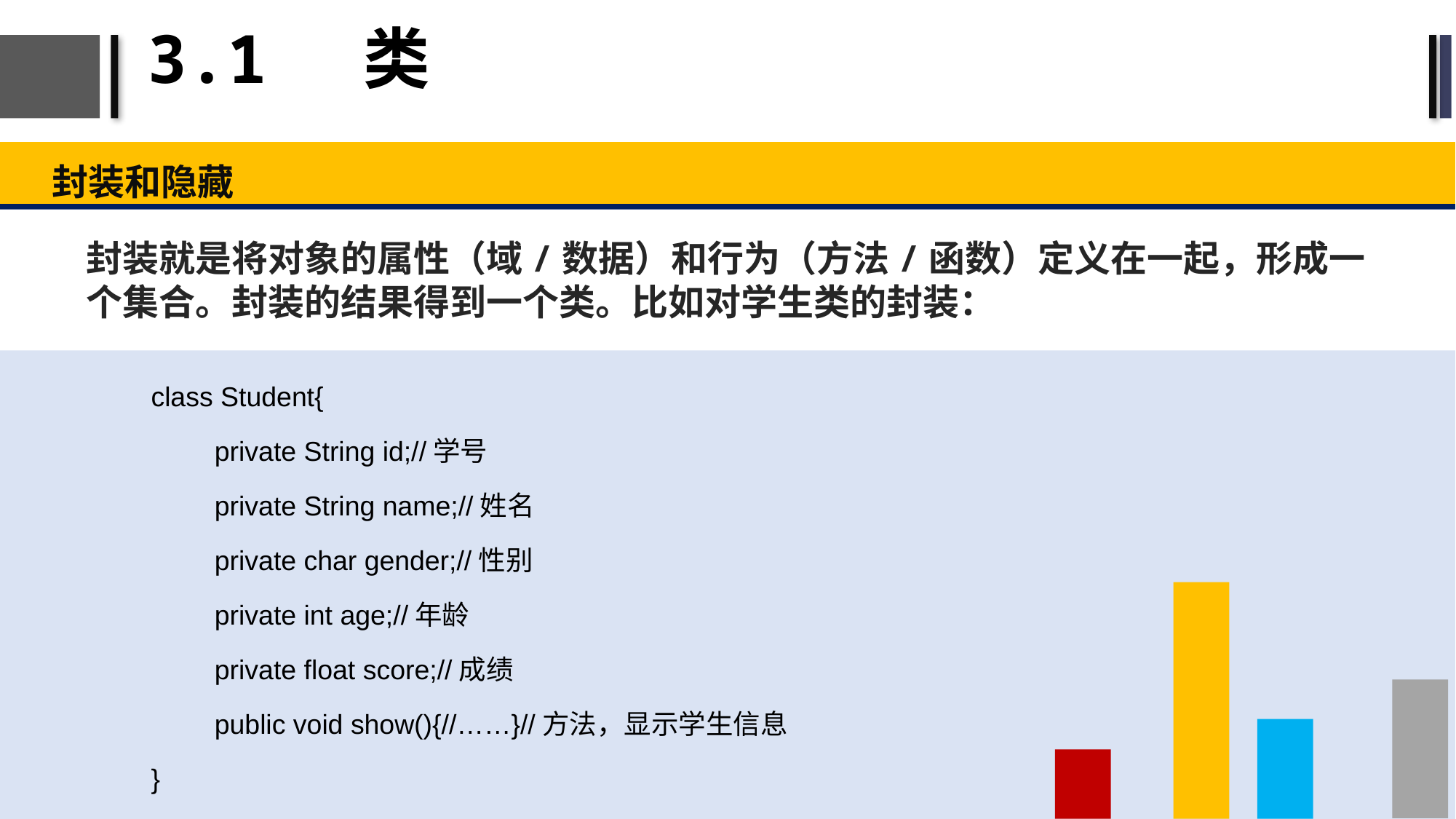

# 3.1  类

封装和隐藏

封装就是将对象的属性（域/数据）和行为（方法/函数）定义在一起，形成一个集合。封装的结果得到一个类。比如对学生类的封装：

class Student{
private String id;//学号
private String name;//姓名
private char gender;//性别
private int age;//年龄
private float score;//成绩
public void show(){//……}//方法，显示学生信息
}